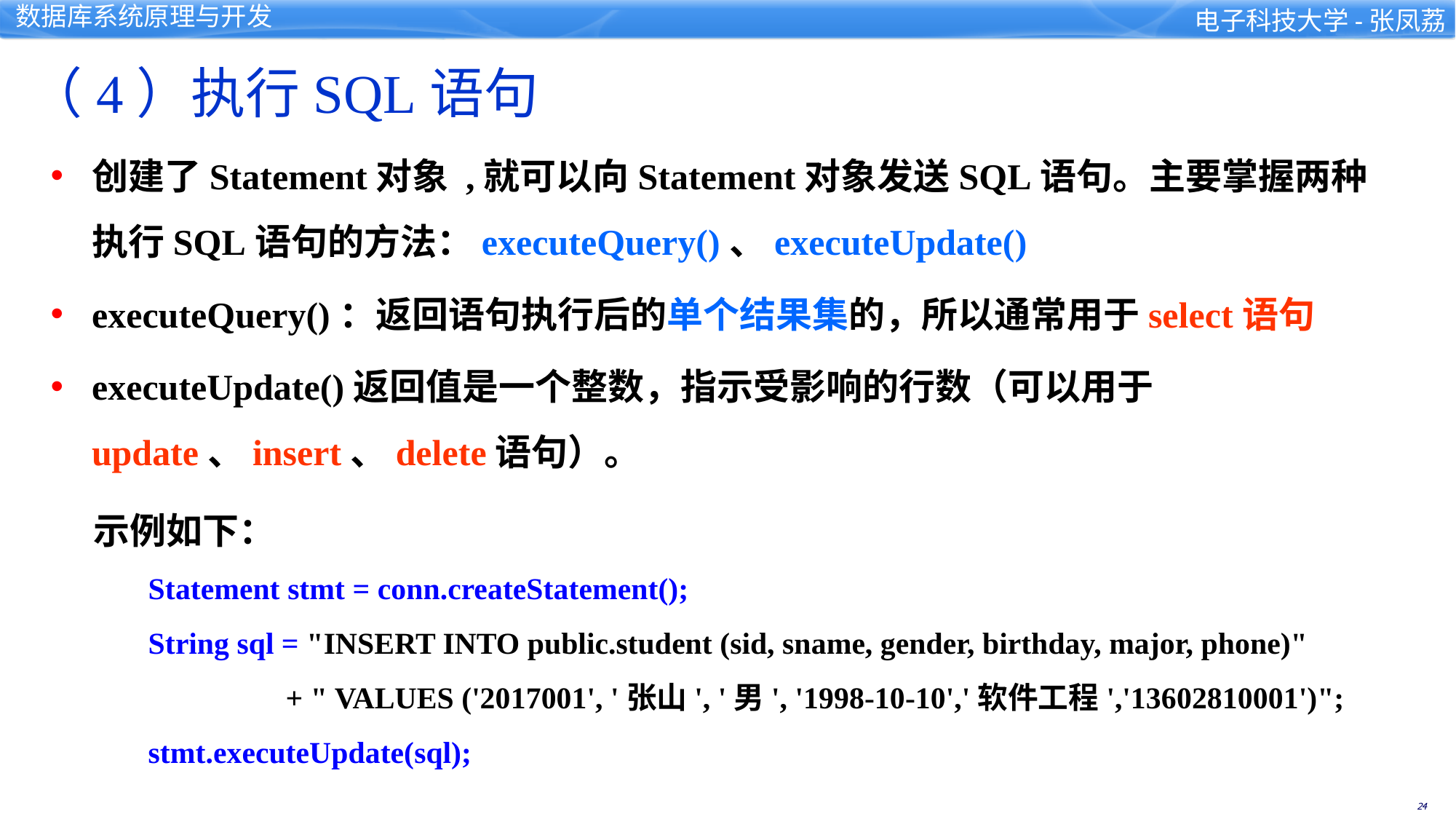

（4）执行SQL语句

创建了Statement对象 ,就可以向Statement对象发送SQL语句。主要掌握两种执行SQL语句的方法：executeQuery()、executeUpdate()
executeQuery()：返回语句执行后的单个结果集的，所以通常用于select语句
executeUpdate()返回值是一个整数，指示受影响的行数（可以用于update、insert、delete语句）。
示例如下：
Statement stmt = conn.createStatement();
String sql = "INSERT INTO public.student (sid, sname, gender, birthday, major, phone)"
                  + " VALUES ('2017001', '张山', '男', '1998-10-10','软件工程','13602810001')";
stmt.executeUpdate(sql);